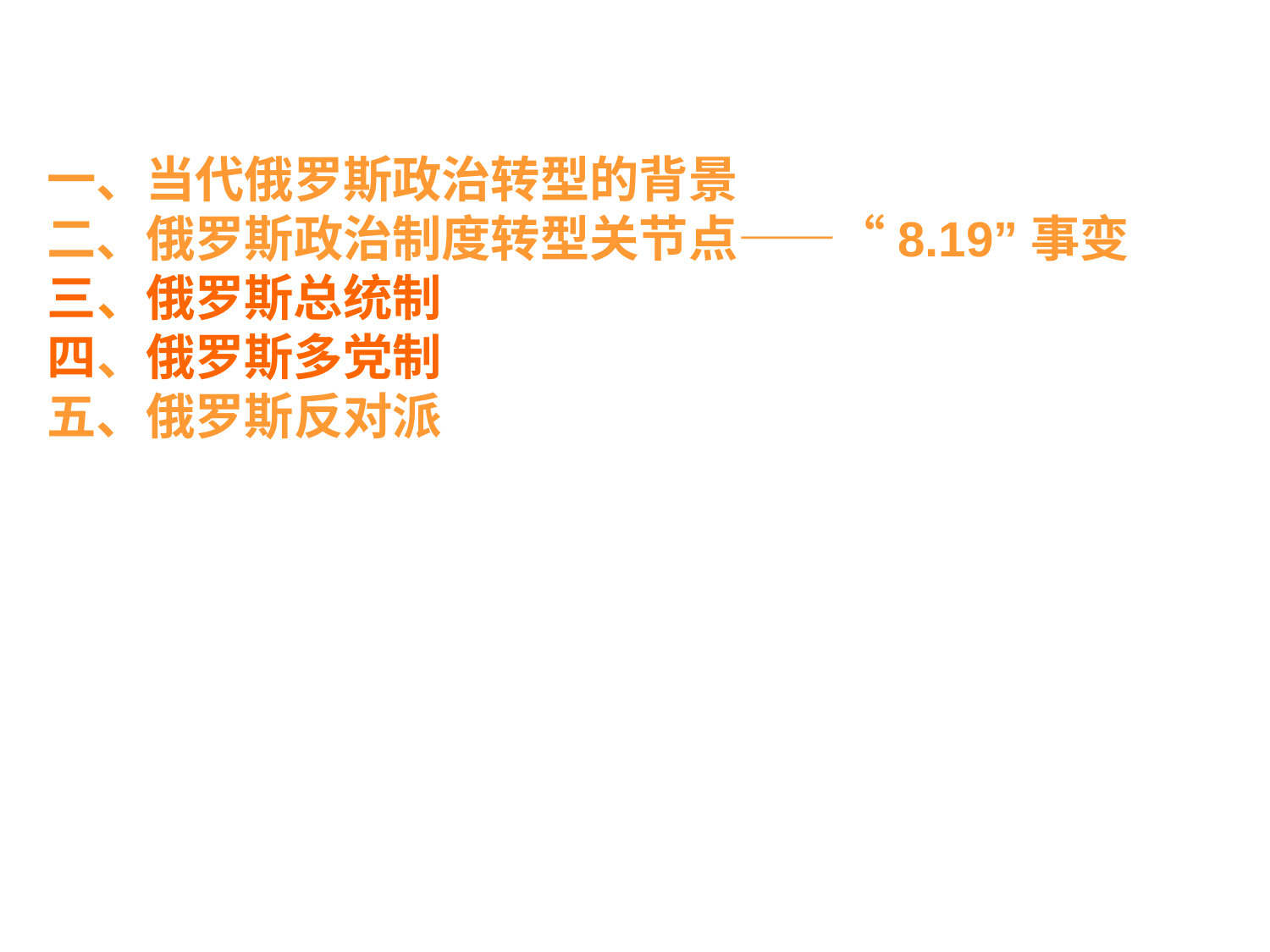

一、当代俄罗斯政治转型的背景
二、俄罗斯政治制度转型关节点——“8.19”事变
三、俄罗斯总统制
四、俄罗斯多党制
五、俄罗斯反对派